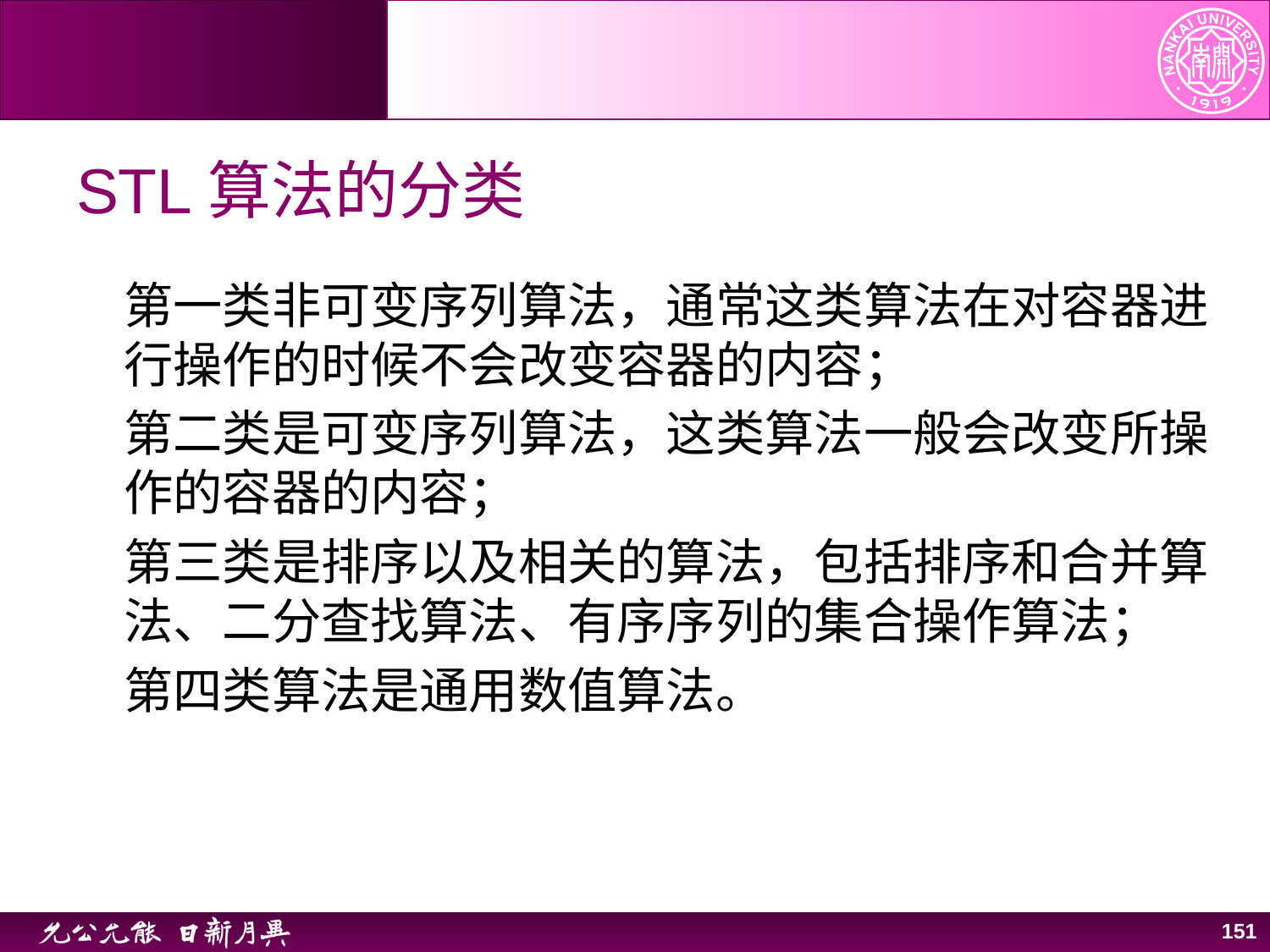

# STL算法的分类
第一类非可变序列算法，通常这类算法在对容器进行操作的时候不会改变容器的内容；
第二类是可变序列算法，这类算法一般会改变所操作的容器的内容；
第三类是排序以及相关的算法，包括排序和合并算法、二分查找算法、有序序列的集合操作算法；
第四类算法是通用数值算法。
151